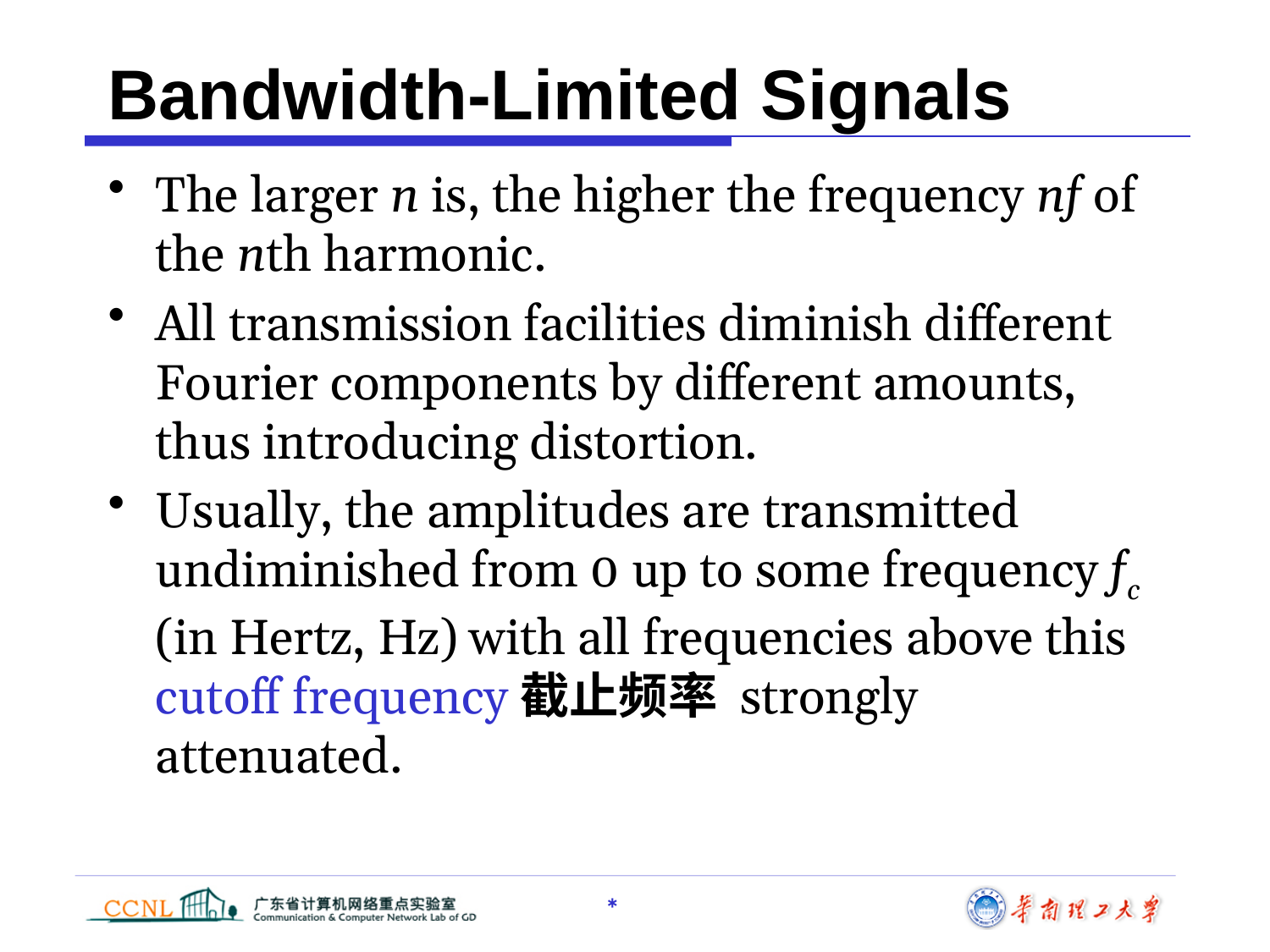

# Bandwidth-Limited Signals
The larger n is, the higher the frequency nf of the nth harmonic.
All transmission facilities diminish different Fourier components by different amounts, thus introducing distortion.
Usually, the amplitudes are transmitted undiminished from 0 up to some frequency fc (in Hertz, Hz) with all frequencies above this cutoff frequency截止频率 strongly attenuated.